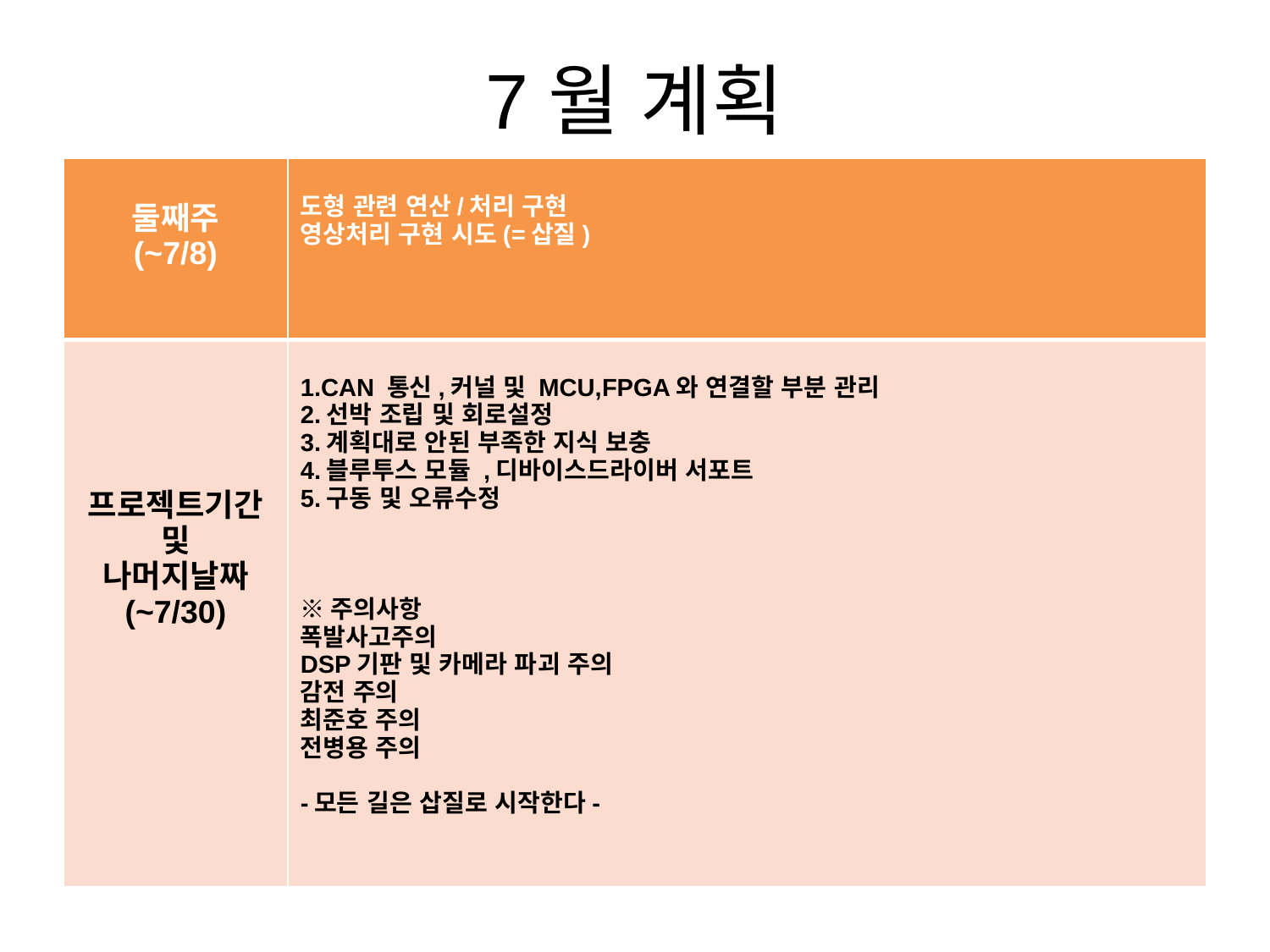

# 7월 계획
| 둘째주 (~7/8) | 도형 관련 연산/처리 구현 영상처리 구현 시도(=삽질) |
| --- | --- |
| 프로젝트기간 및 나머지날짜 (~7/30) | 1.CAN 통신,커널 및 MCU,FPGA와 연결할 부분 관리 2.선박 조립 및 회로설정 3.계획대로 안된 부족한 지식 보충 4.블루투스 모듈 ,디바이스드라이버 서포트 5.구동 및 오류수정 ※주의사항 폭발사고주의 DSP기판 및 카메라 파괴 주의 감전 주의 최준호 주의 전병용 주의 -모든 길은 삽질로 시작한다- |